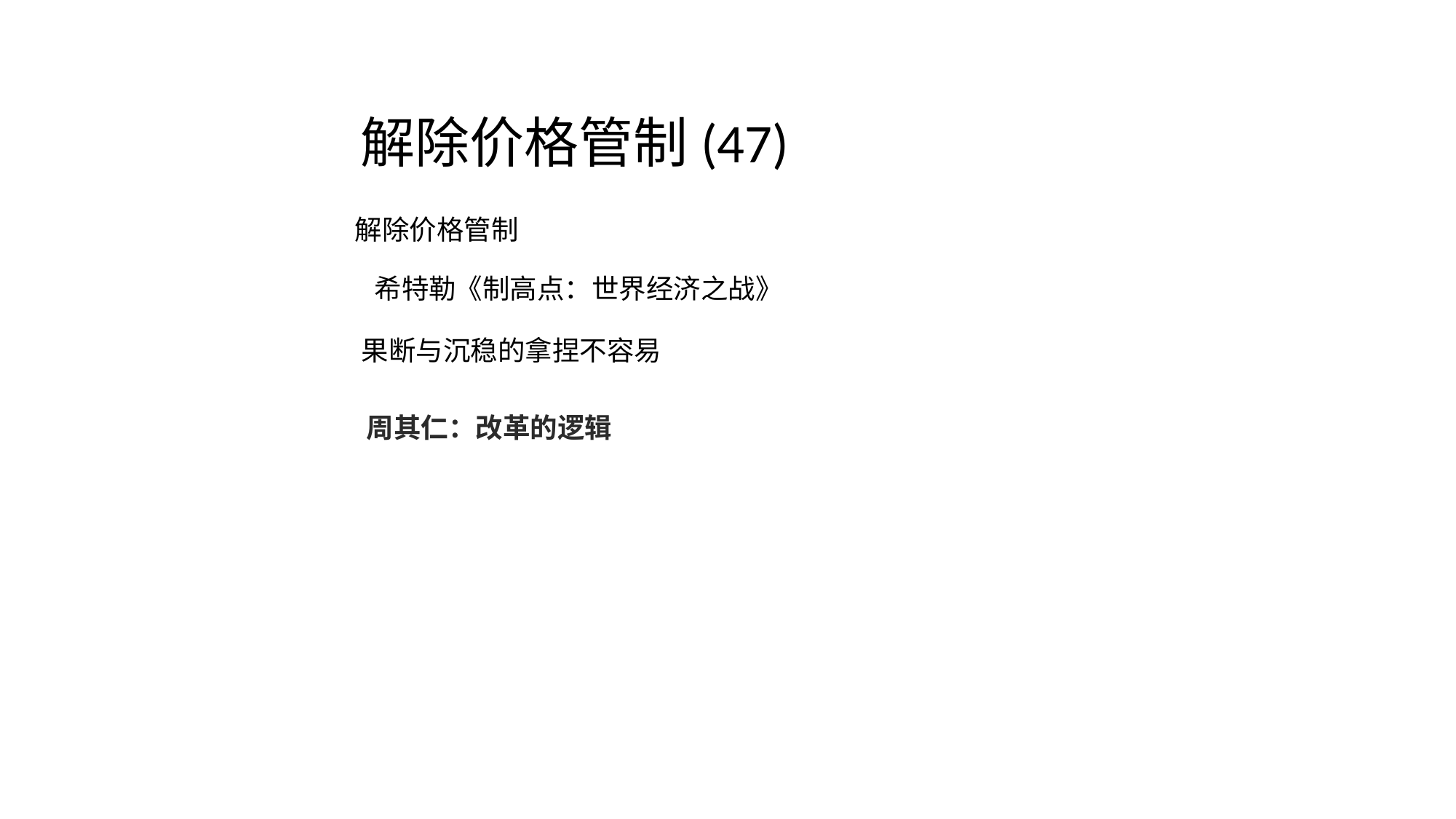

解除价格管制(47)
解除价格管制
希特勒
《制高点：世界经济之战》
果断与沉稳的拿捏不容易
周其仁：改革的逻辑